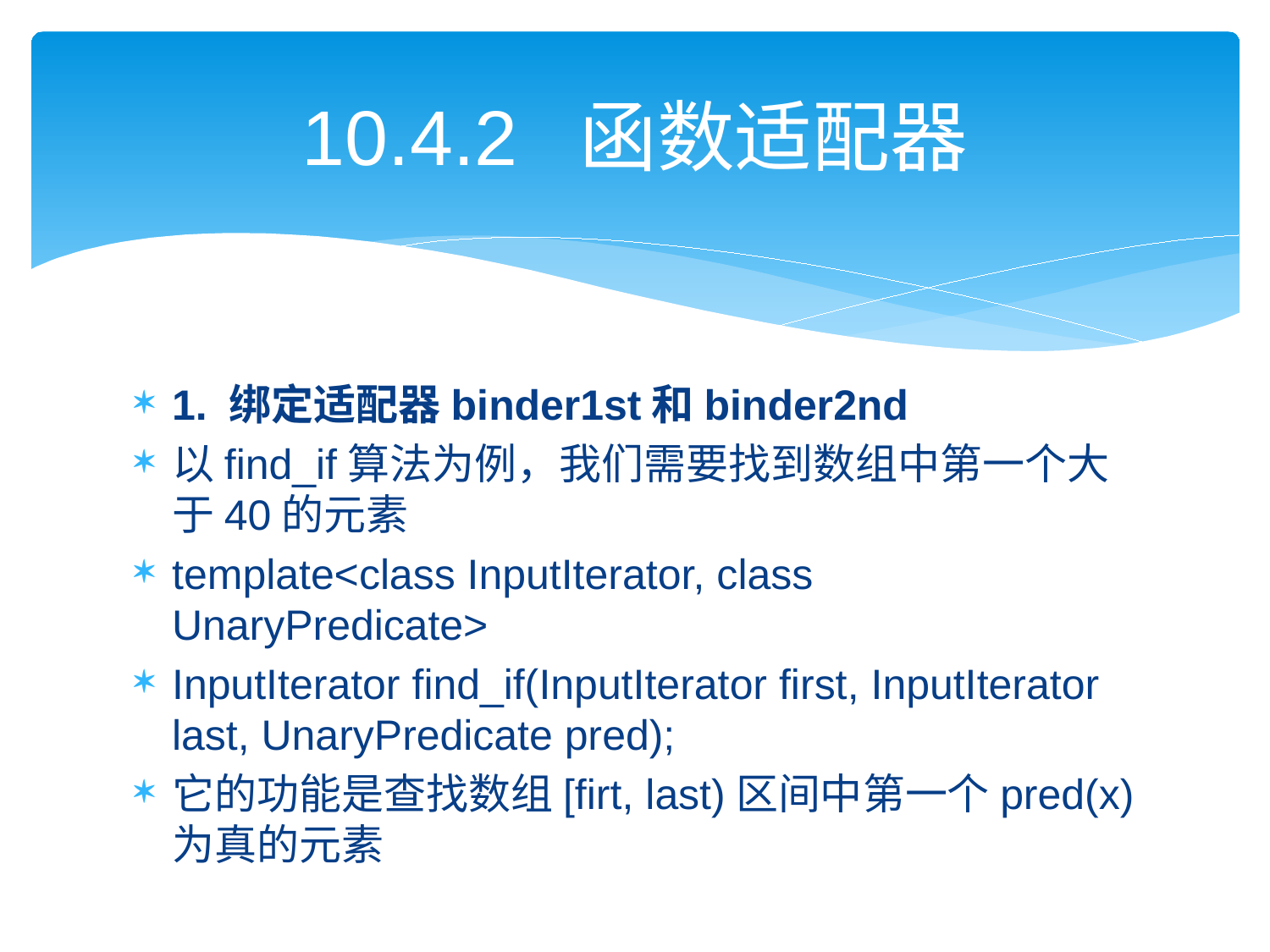

# 10.4.2  函数适配器
1. 绑定适配器binder1st和binder2nd
以find_if算法为例，我们需要找到数组中第一个大于40的元素
template<class InputIterator, class UnaryPredicate>
InputIterator find_if(InputIterator first, InputIterator last, UnaryPredicate pred);
它的功能是查找数组[firt, last)区间中第一个pred(x)为真的元素